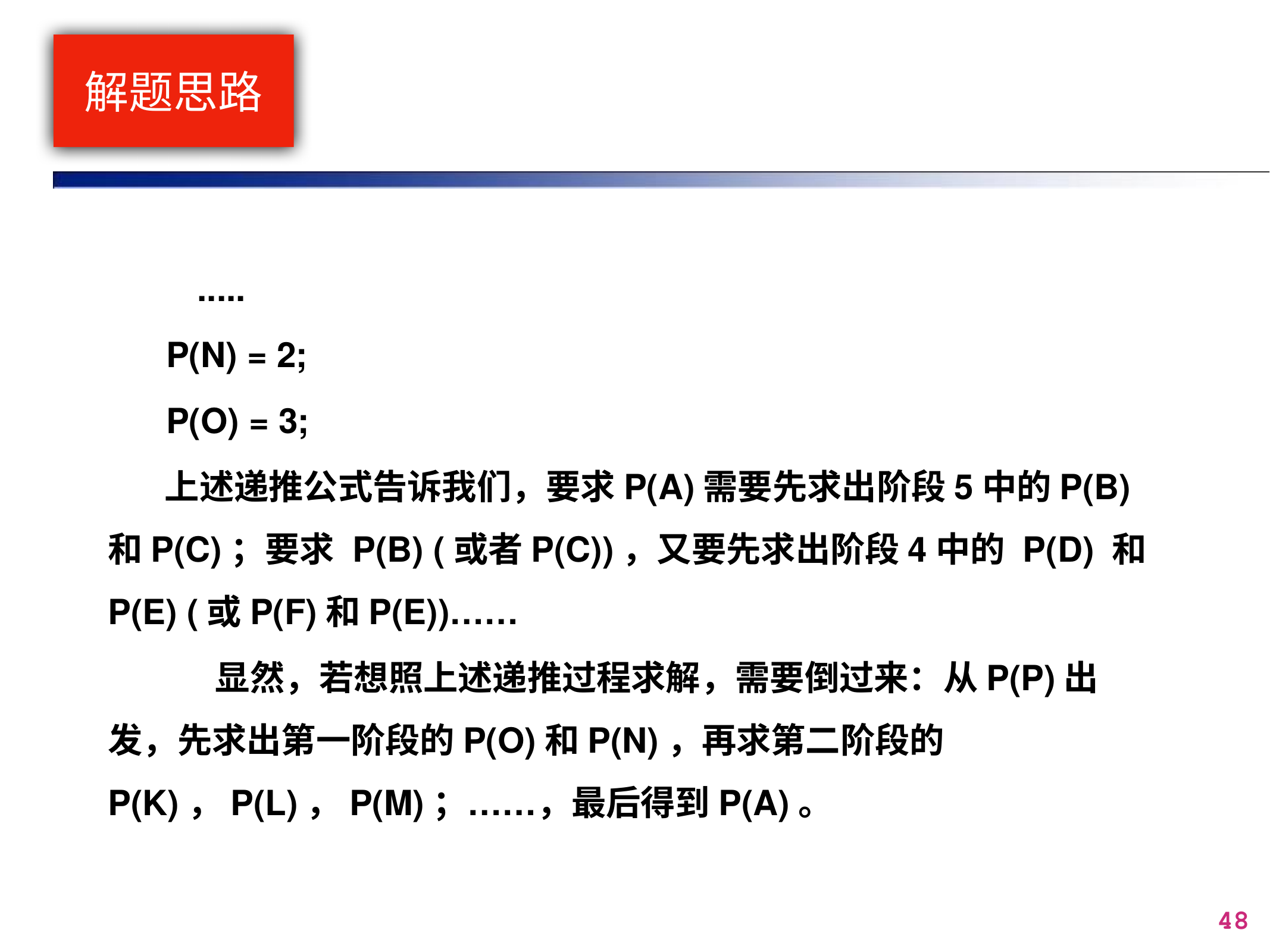

# 解题思路
	.....
      P(N) = 2;
      P(O) = 3;
     上述递推公式告诉我们，要求P(A)需要先求出阶段5中的P(B)和P(C)；要求 P(B) (或者P(C))，又要先求出阶段4中的 P(D) 和 P(E) (或P(F)和P(E))……
	 显然，若想照上述递推过程求解，需要倒过来：从P(P)出发，先求出第一阶段的P(O)和P(N)，再求第二阶段的P(K)，P(L)，P(M)；……，最后得到P(A)。
48